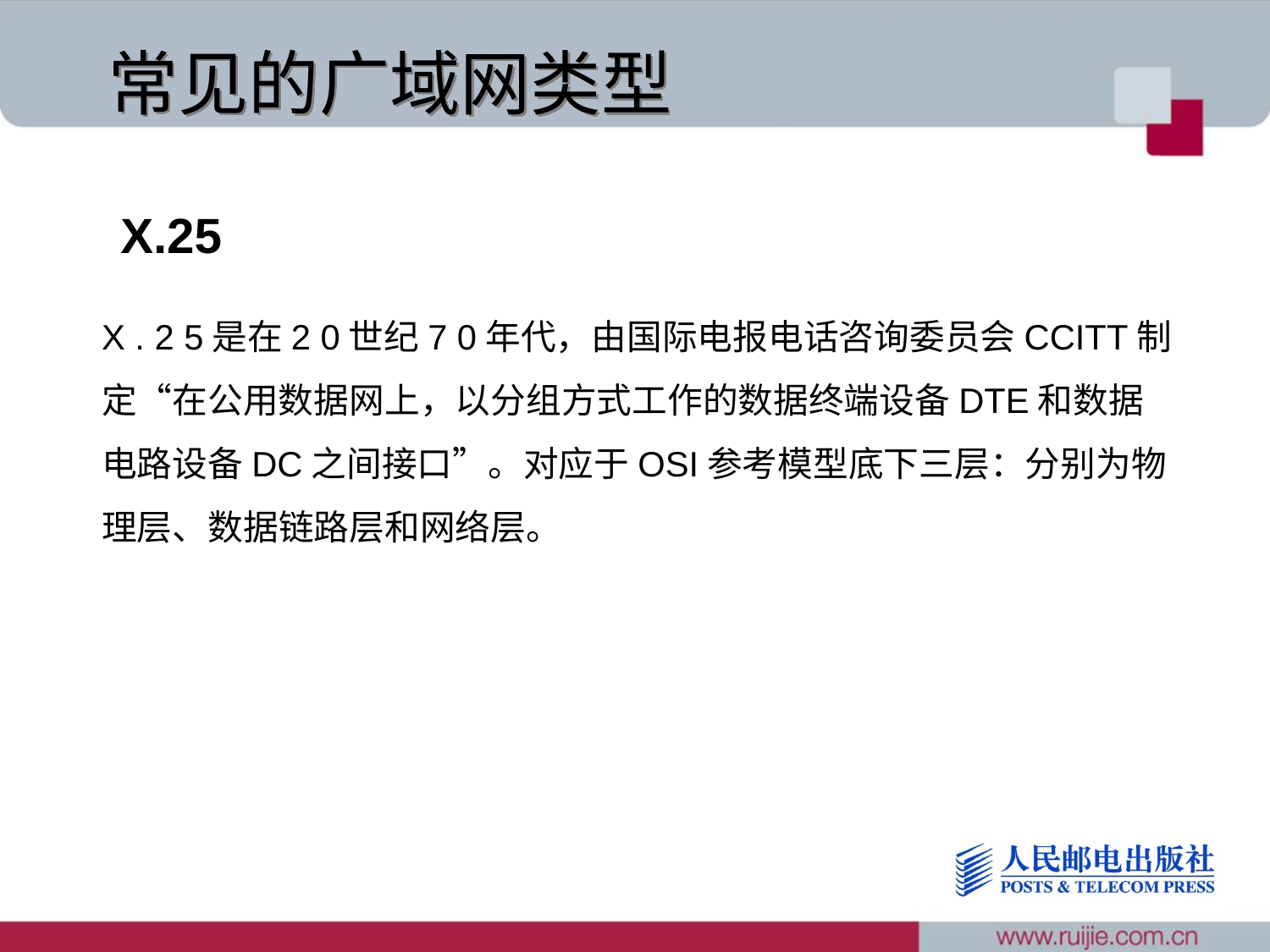

常见的广域网类型
X.25
X . 2 5是在2 0世纪7 0年代，由国际电报电话咨询委员会CCITT制定“在公用数据网上，以分组方式工作的数据终端设备DTE和数据电路设备DC之间接口”。对应于OSI参考模型底下三层：分别为物理层、数据链路层和网络层。